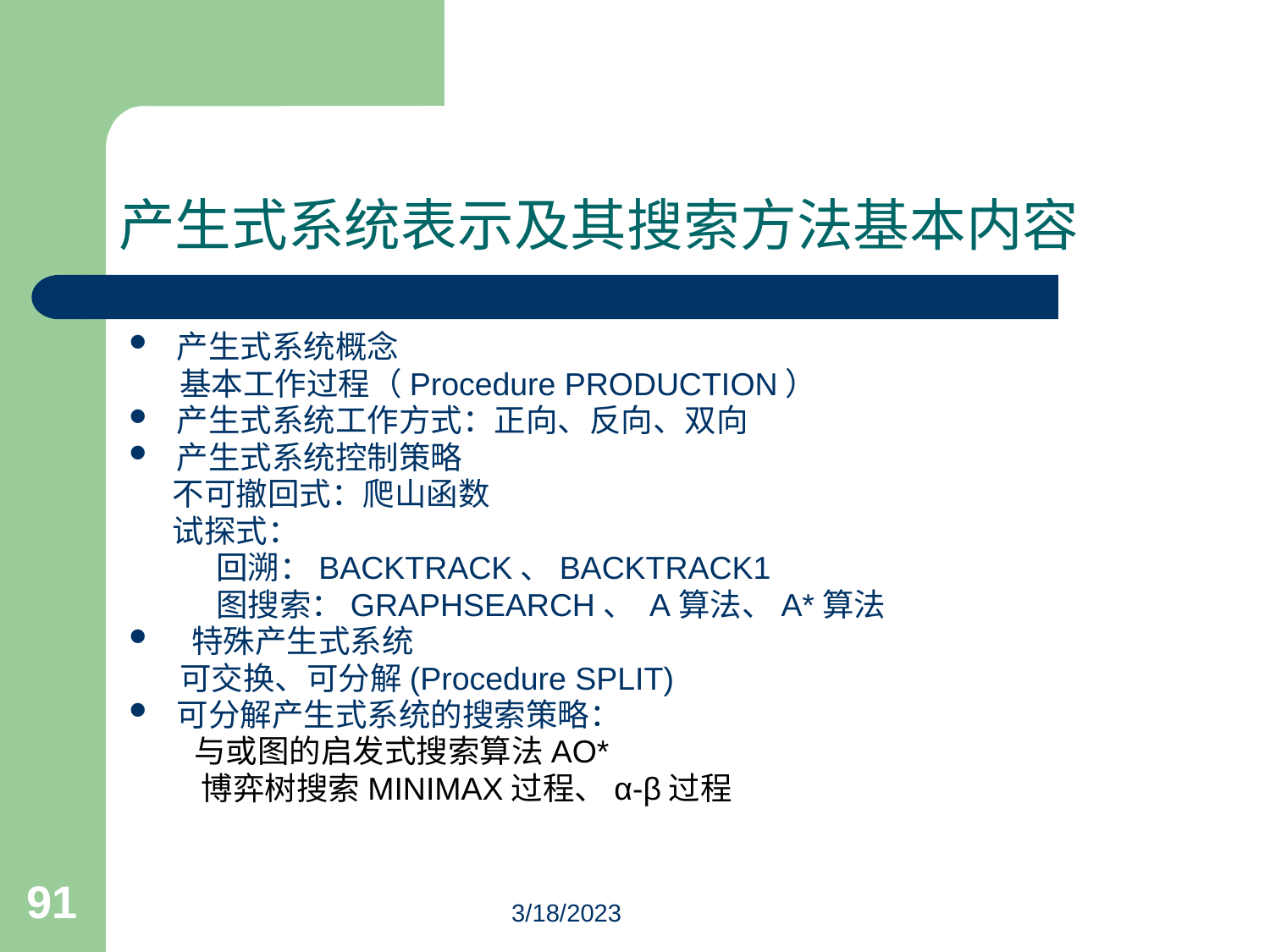

# 产生式系统表示及其搜索方法基本内容
产生式系统概念
      基本工作过程（Procedure PRODUCTION）
产生式系统工作方式：正向、反向、双向
产生式系统控制策略
     不可撤回式：爬山函数
     试探式：
           回溯：BACKTRACK、BACKTRACK1
           图搜索：GRAPHSEARCH、 A算法、A*算法
 特殊产生式系统
      可交换、可分解(Procedure SPLIT)
可分解产生式系统的搜索策略：
        与或图的启发式搜索算法AO*
         博弈树搜索MINIMAX过程、α-β过程
91
3/18/2023